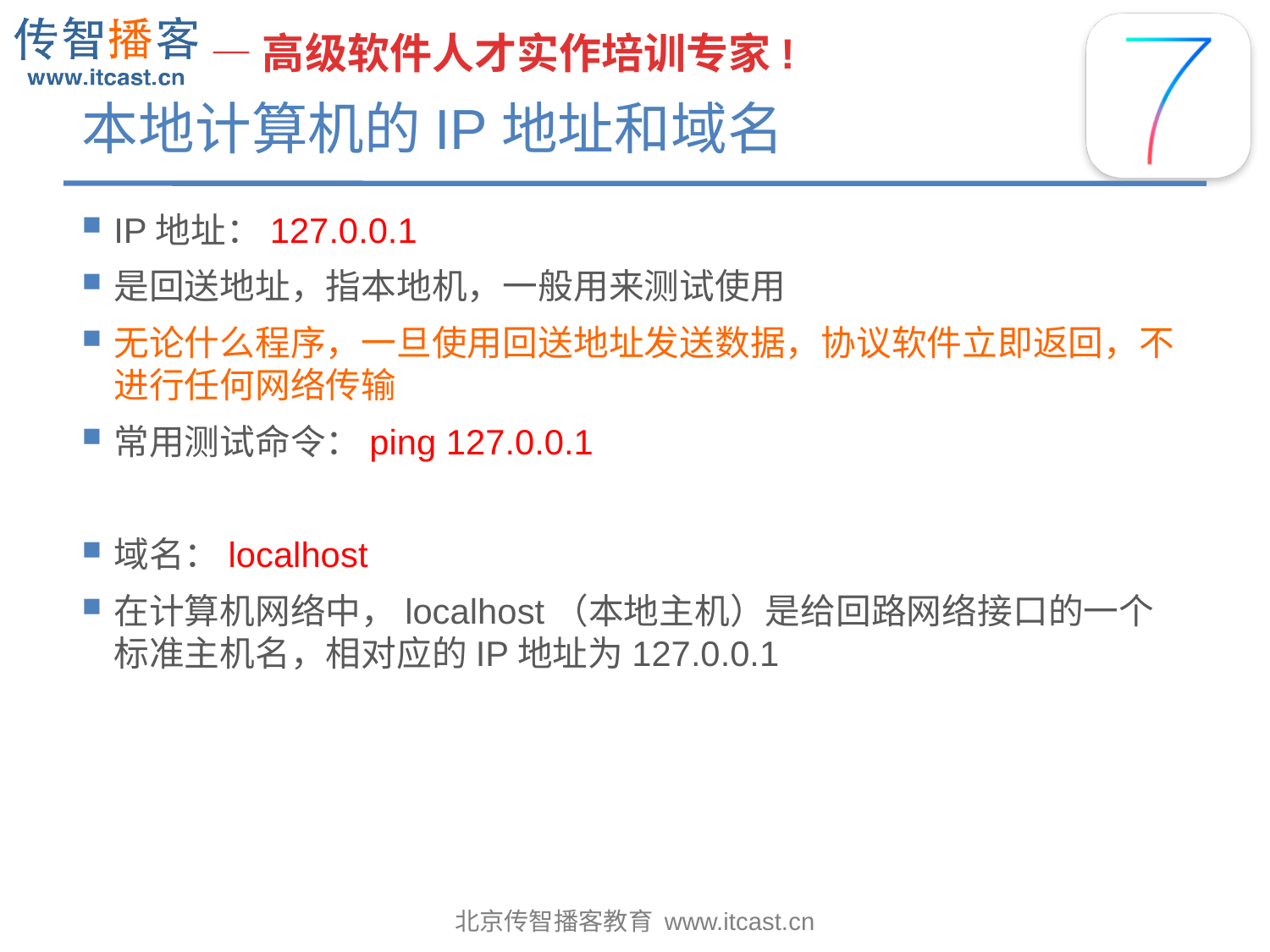

# 本地计算机的IP地址和域名
IP地址：127.0.0.1
是回送地址，指本地机，一般用来测试使用
无论什么程序，一旦使用回送地址发送数据，协议软件立即返回，不进行任何网络传输
常用测试命令：ping 127.0.0.1

域名：localhost
在计算机网络中，localhost（本地主机）是给回路网络接口的一个标准主机名，相对应的IP地址为127.0.0.1